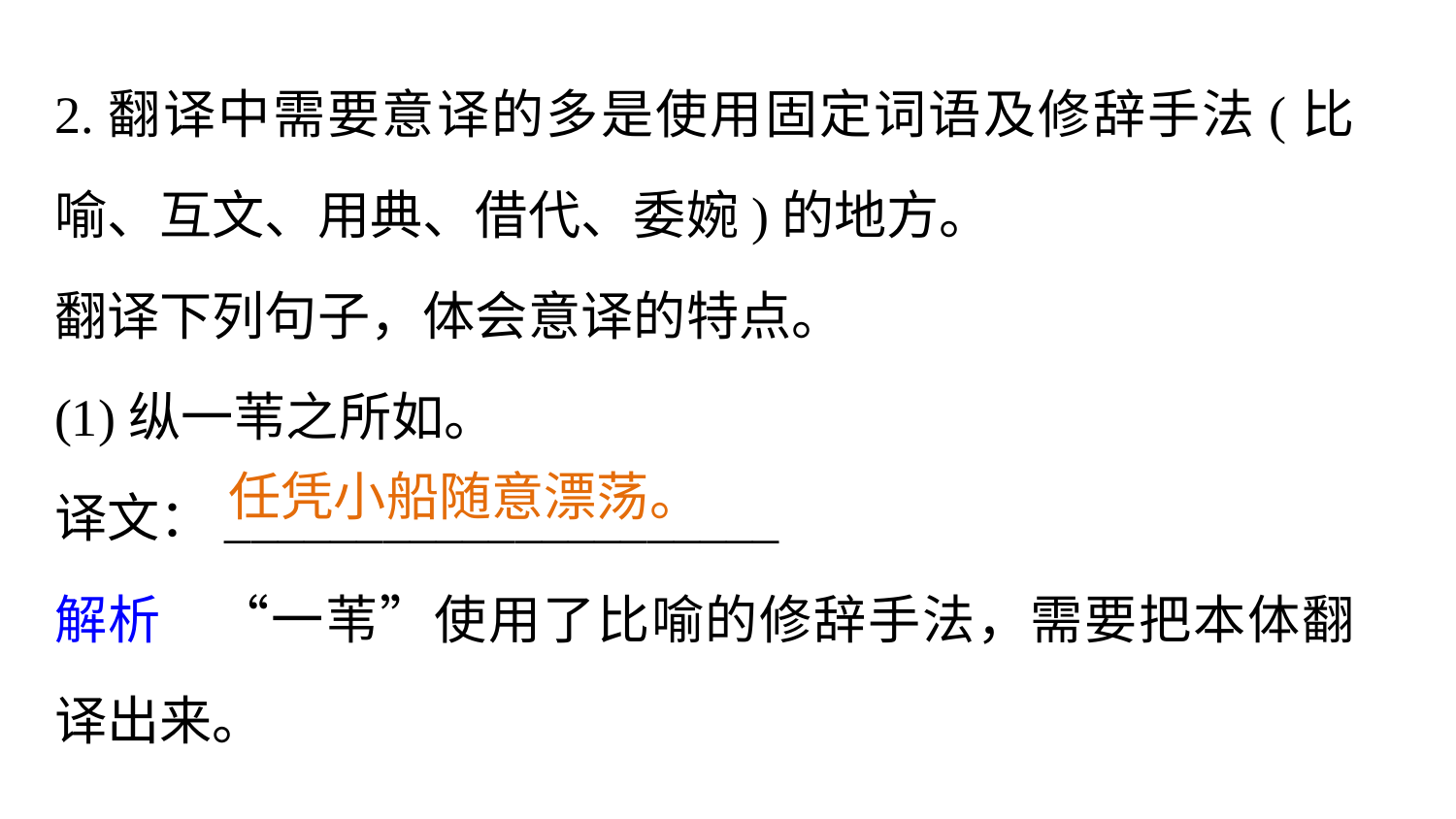

2.翻译中需要意译的多是使用固定词语及修辞手法(比喻、互文、用典、借代、委婉)的地方。
翻译下列句子，体会意译的特点。
(1)纵一苇之所如。
译文：_____________________
解析　“一苇”使用了比喻的修辞手法，需要把本体翻译出来。
任凭小船随意漂荡。